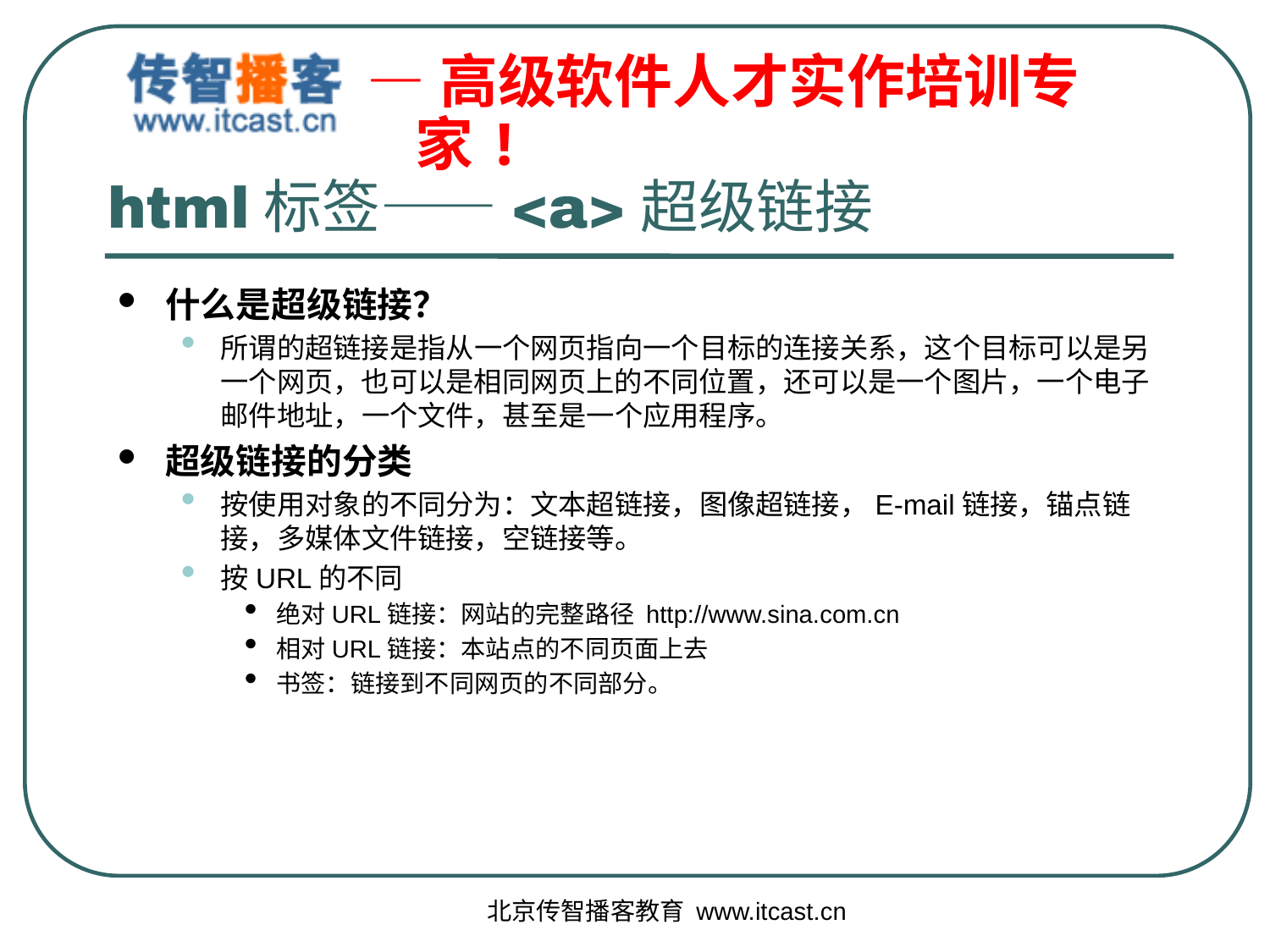

# html标签——<a>超级链接
什么是超级链接？
所谓的超链接是指从一个网页指向一个目标的连接关系，这个目标可以是另一个网页，也可以是相同网页上的不同位置，还可以是一个图片，一个电子邮件地址，一个文件，甚至是一个应用程序。
超级链接的分类
按使用对象的不同分为：文本超链接，图像超链接，E-mail链接，锚点链接，多媒体文件链接，空链接等。
按URL的不同
绝对URL链接：网站的完整路径 http://www.sina.com.cn
相对URL链接：本站点的不同页面上去
书签：链接到不同网页的不同部分。